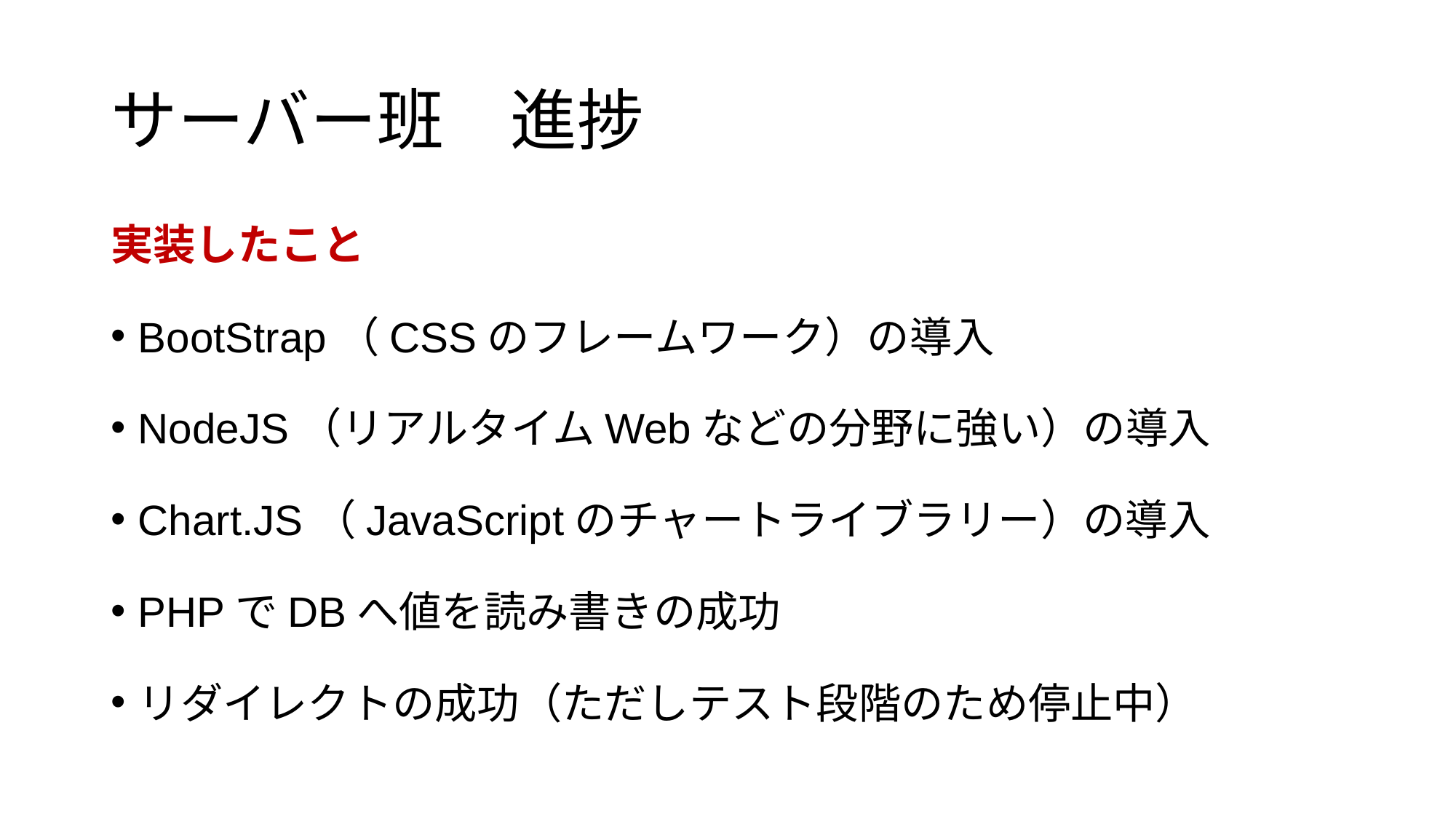

# サーバー班　進捗
実装したこと
BootStrap（CSSのフレームワーク）の導入
NodeJS（リアルタイムWebなどの分野に強い）の導入
Chart.JS（JavaScriptのチャートライブラリー）の導入
PHPでDBへ値を読み書きの成功
リダイレクトの成功（ただしテスト段階のため停止中）